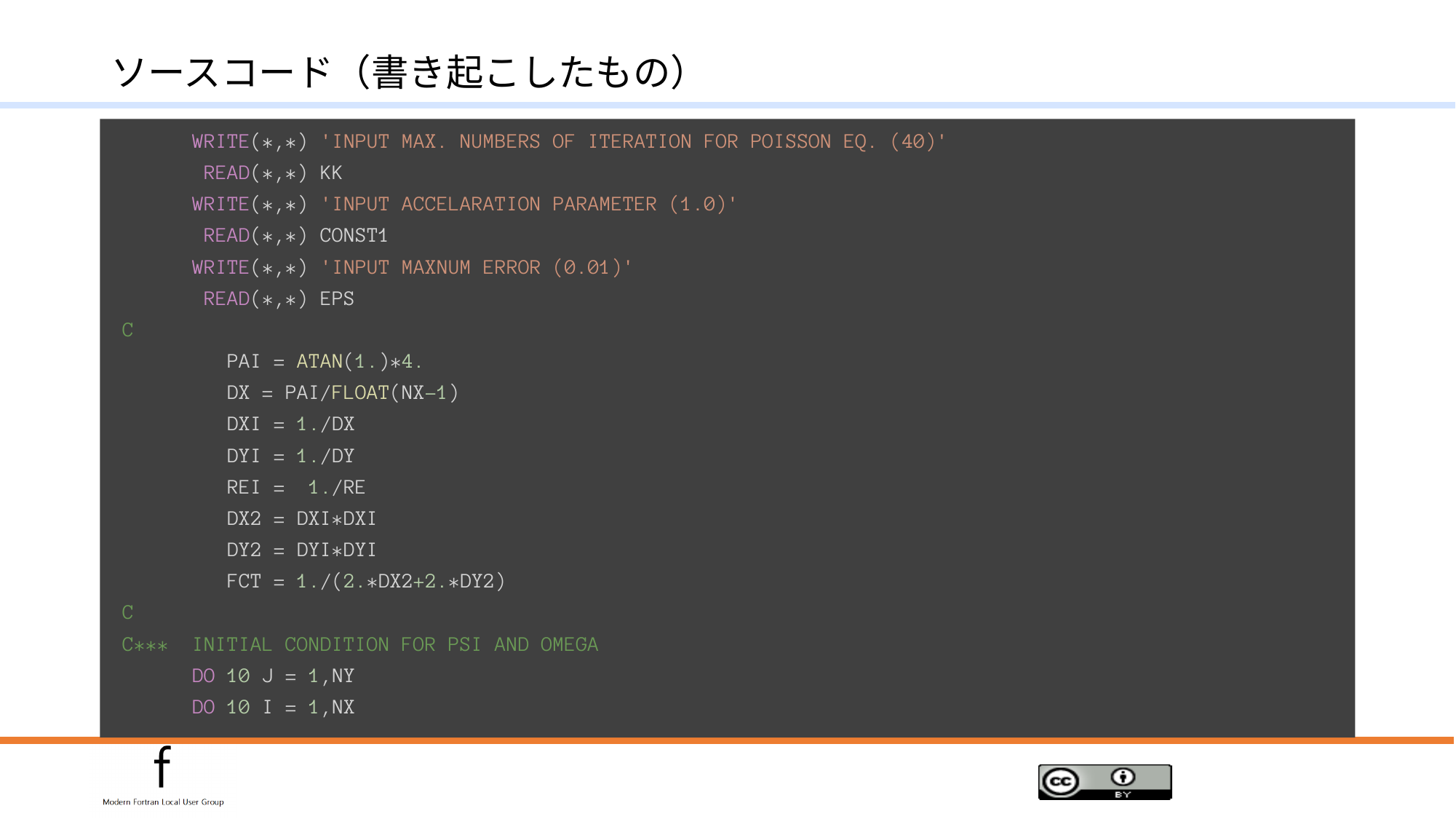

# ソースコード（書き起こしたもの）
      WRITE(*,*) 'INPUT MAX. NUMBERS OF ITERATION FOR POISSON EQ. (40)'
       READ(*,*) KK
      WRITE(*,*) 'INPUT ACCELARATION PARAMETER (1.0)'
       READ(*,*) CONST1
      WRITE(*,*) 'INPUT MAXNUM ERROR (0.01)'
       READ(*,*) EPS
C
         PAI = ATAN(1.)*4.
         DX = PAI/FLOAT(NX-1)
         DXI = 1./DX
         DYI = 1./DY
         REI =  1./RE
         DX2 = DXI*DXI
         DY2 = DYI*DYI
         FCT = 1./(2.*DX2+2.*DY2)
C
C***  INITIAL CONDITION FOR PSI AND OMEGA
      DO 10 J = 1,NY
      DO 10 I = 1,NX